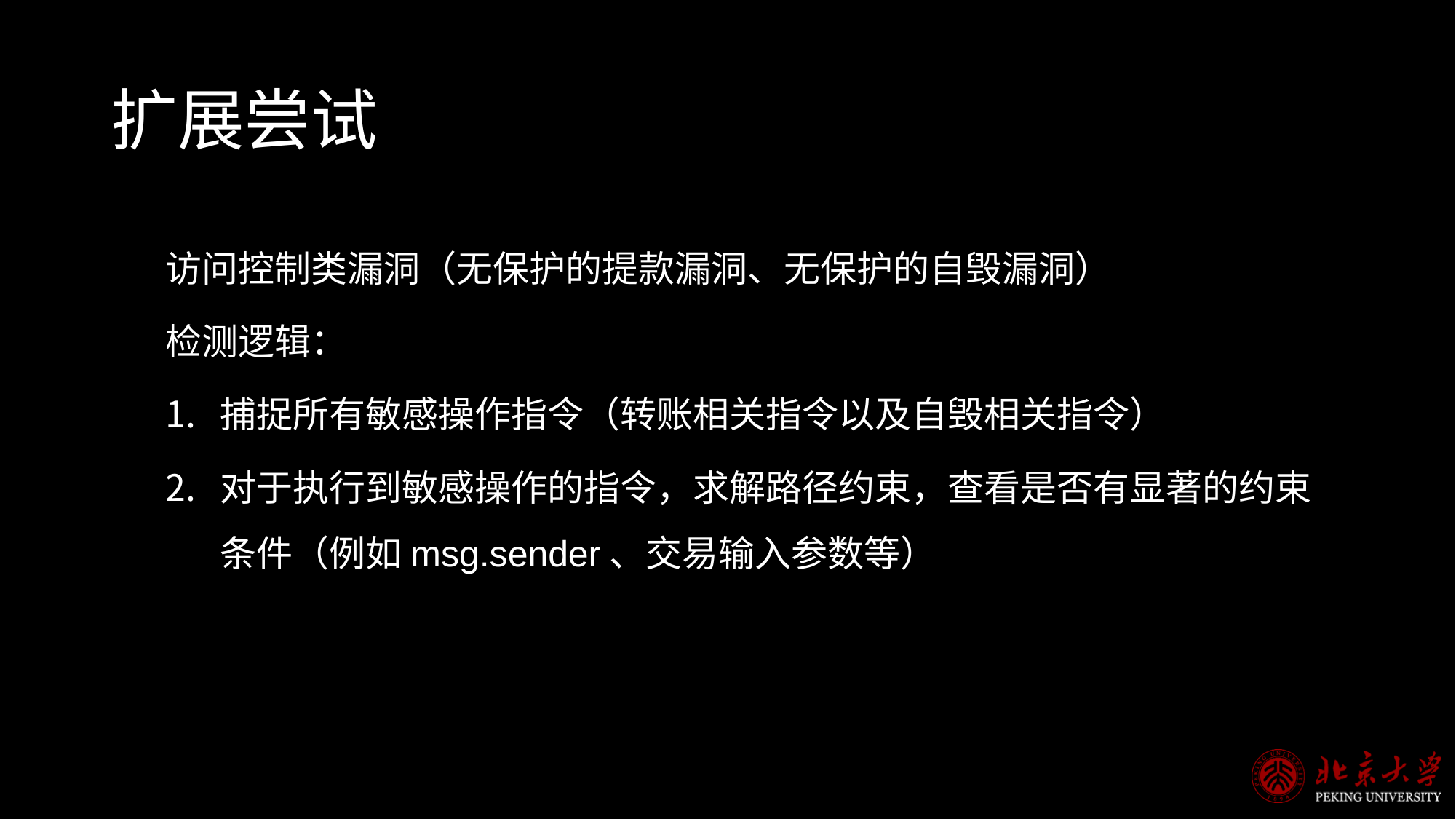

# 扩展尝试
访问控制类漏洞（无保护的提款漏洞、无保护的自毁漏洞）
检测逻辑：
捕捉所有敏感操作指令（转账相关指令以及自毁相关指令）
对于执行到敏感操作的指令，求解路径约束，查看是否有显著的约束条件（例如msg.sender、交易输入参数等）